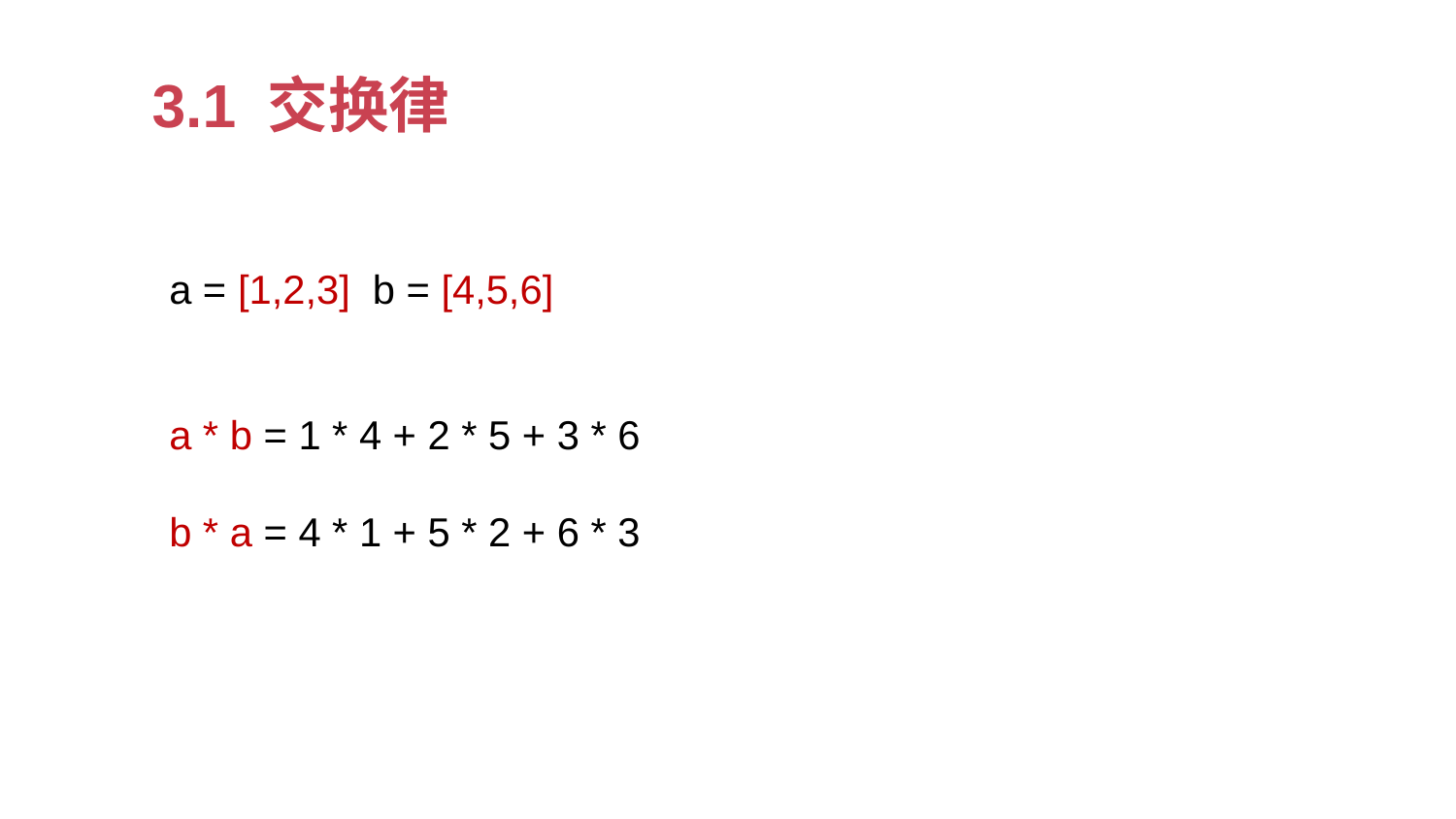

3.1 交换律
a = [1,2,3]  b = [4,5,6]

a * b = 1 * 4 + 2 * 5 + 3 * 6

b * a = 4 * 1 + 5 * 2 + 6 * 3